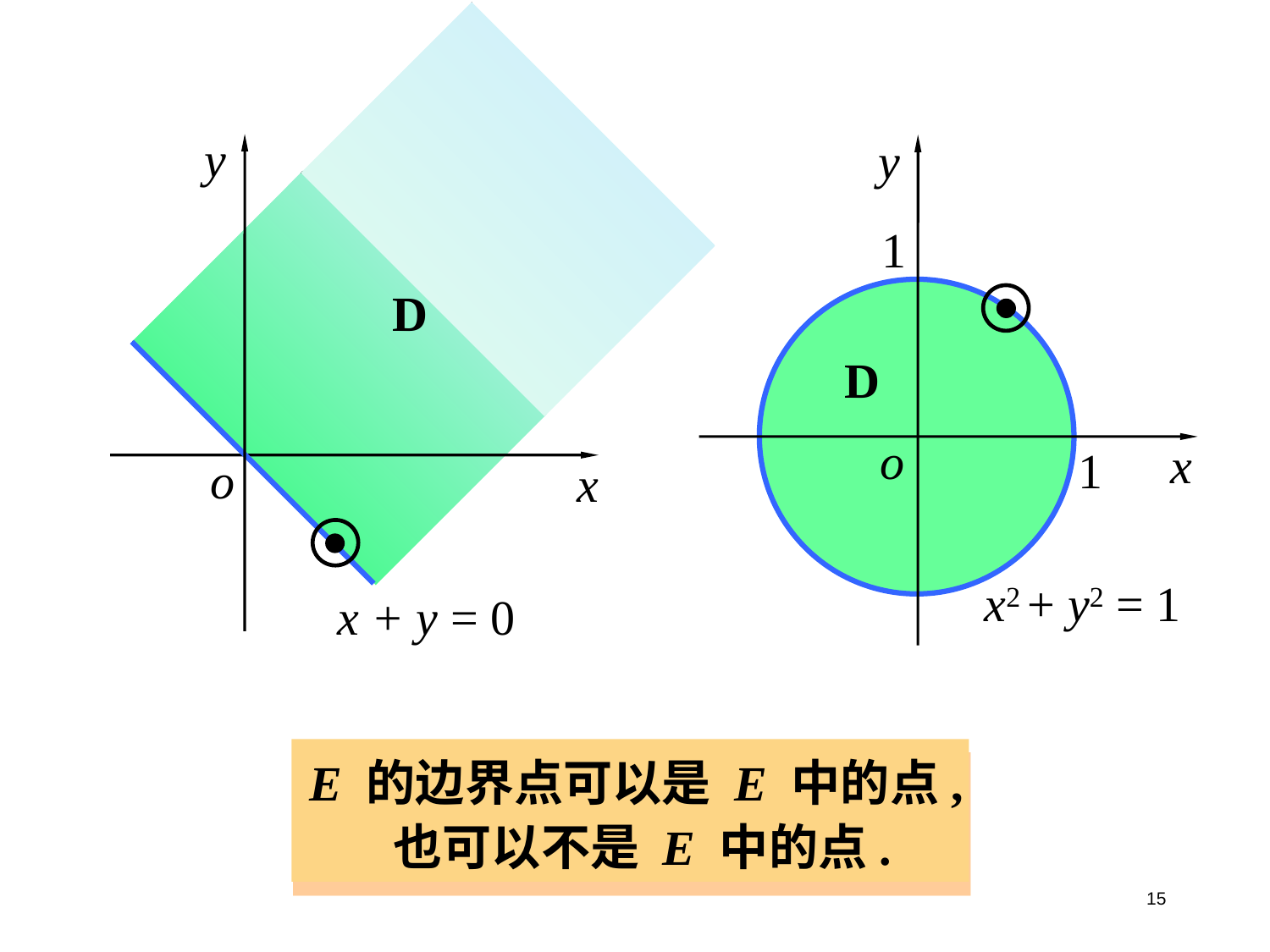

y

o
x

x + y = 0
y

1

o
x
1

x2 + y2 = 1
D
D

E 的边界点可以是 E 中的点, 也可以不是 E 中的点.
15